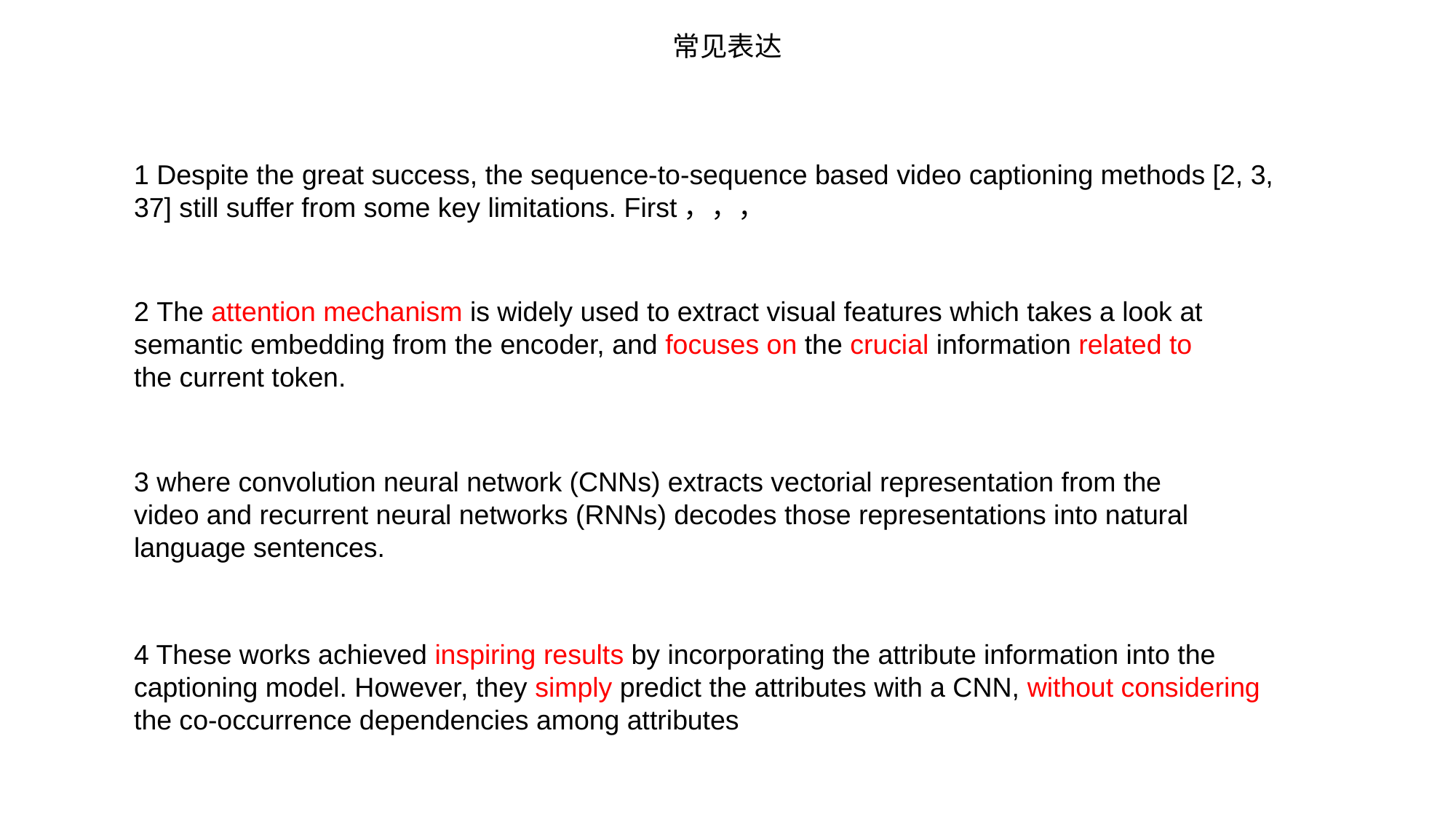

常见表达
1 Despite the great success, the sequence-to-sequence based video captioning methods [2, 3, 37] still suffer from some key limitations. First，，，
2 The attention mechanism is widely used to extract visual features which takes a look at semantic embedding from the encoder, and focuses on the crucial information related to the current token.
3 where convolution neural network (CNNs) extracts vectorial representation from the video and recurrent neural networks (RNNs) decodes those representations into natural language sentences.
4 These works achieved inspiring results by incorporating the attribute information into the captioning model. However, they simply predict the attributes with a CNN, without considering the co-occurrence dependencies among attributes